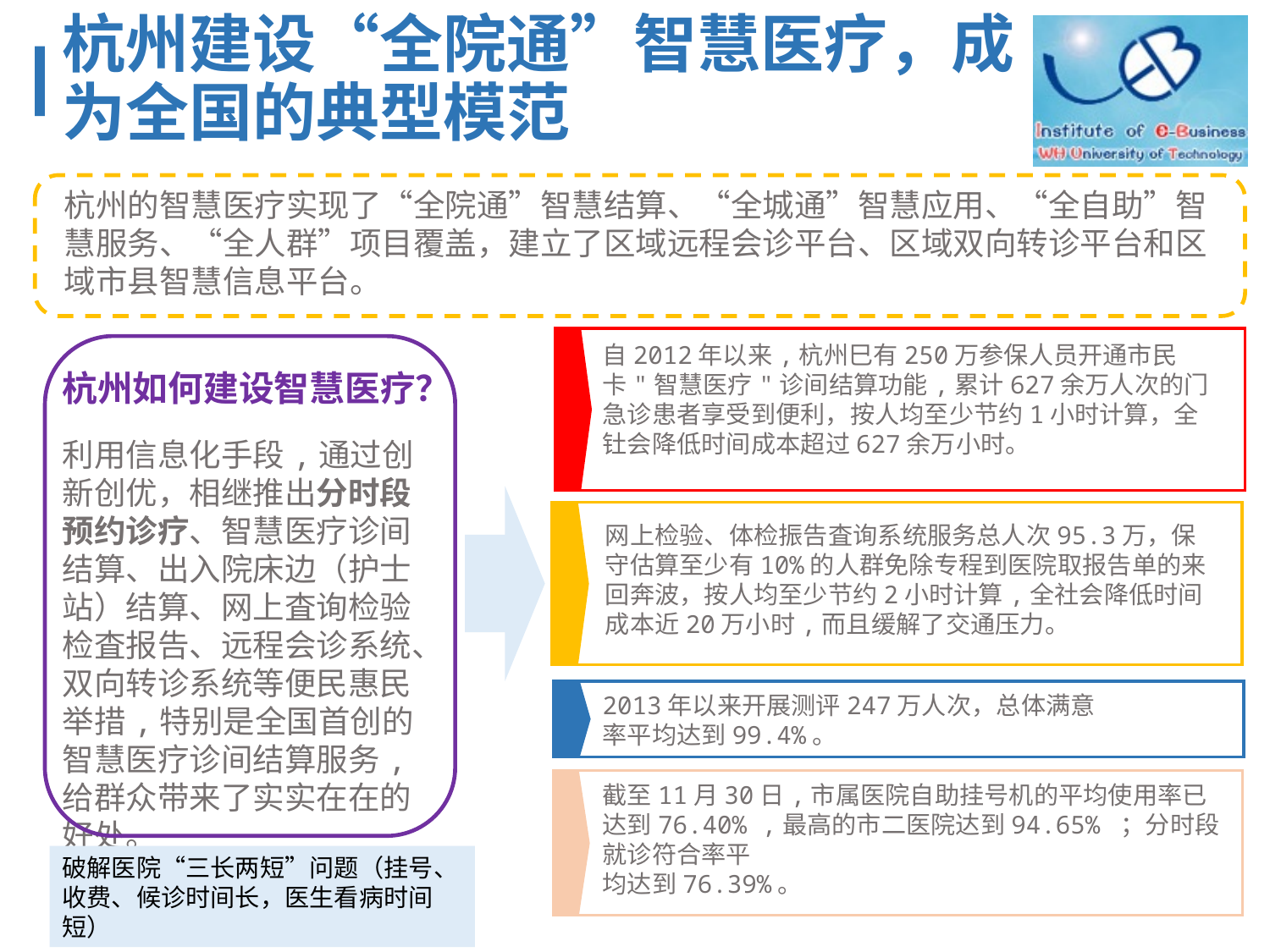

# 杭州建设“全院通”智慧医疗，成为全国的典型模范

杭州的智慧医疗实现了“全院通”智慧结算、“全城通”智慧应用、“全自助”智慧服务、“全人群”项目覆盖，建立了区域远程会诊平台、区域双向转诊平台和区域市县智慧信息平台。

自2012年以来,杭州巳有250万参保人员开通市民卡"智慧医疗"诊间结算功能,累计627余万人次的门急诊患者享受到便利，按人均至少节约1小时计算，全钍会降低时间成本超过627余万小时。

杭州如何建设智慧医疗？
利用信息化手段,通过创新创优，相继推出分时段预约诊疗、智慧医疗诊间结算、出入院床边（护士站）结算、网上査询检验检査报告、远程会诊系统、双向转诊系统等便民惠民举措,特别是全国首创的智慧医疗诊间结算服务,给群众带来了实实在在的好处。

网上检验、体检振告査询系统服务总人次95.3万，保守估算至少有10%的人群免除专程到医院取报告单的来回奔波，按人均至少节约2小时计算,全社会降低时间成本近20万小时,而且缓解了交通压力。

2013年以来开展测评247万人次，总体满意
率平均达到99.4%。

截至11月30日,市属医院自助挂号机的平均使用率已达到76.40% ,最高的市二医院达到94.65% ；分时段就诊符合率平
均达到76.39%。
破解医院“三长两短”问题（挂号、收费、候诊时间长，医生看病时间短）